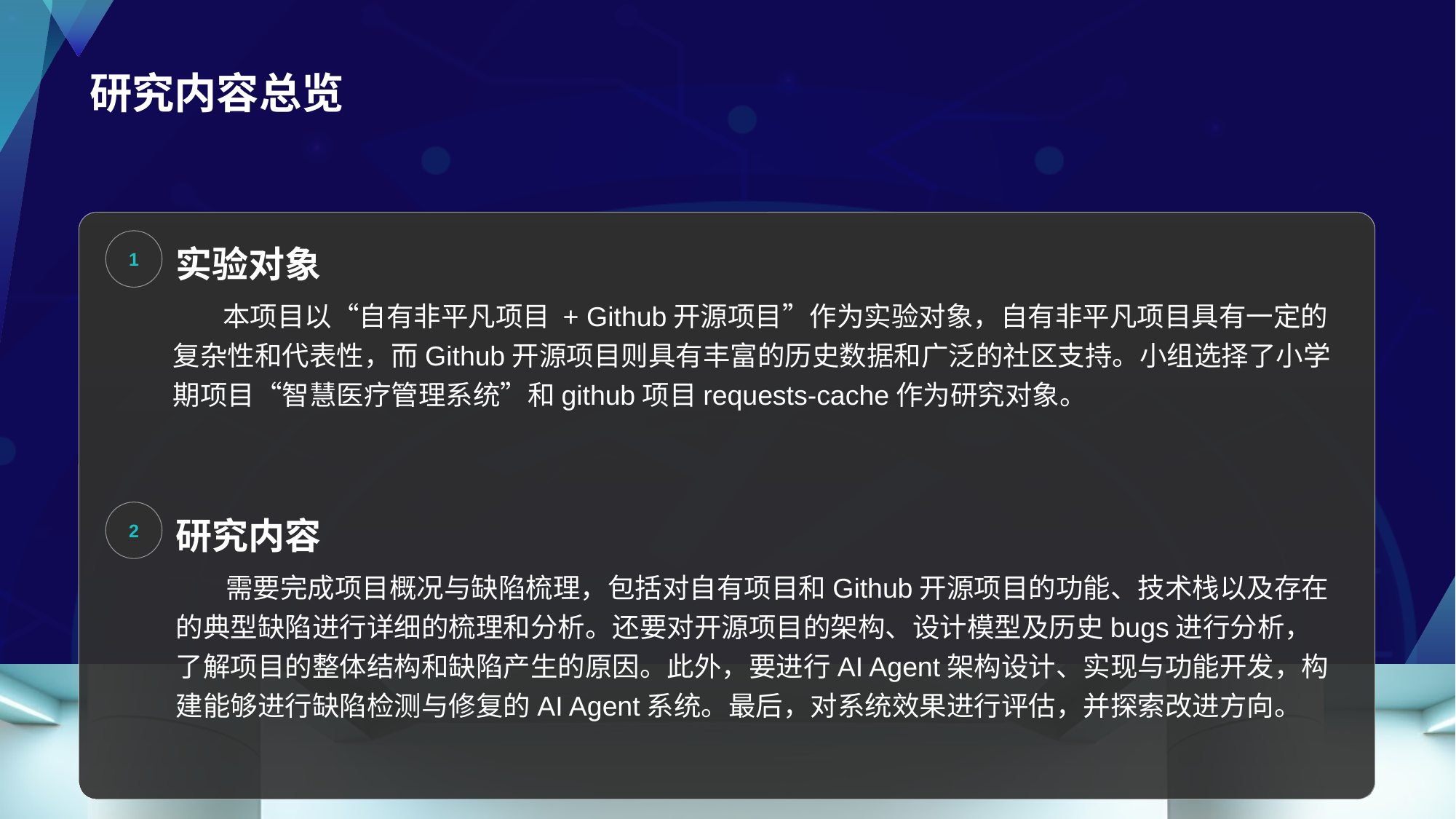

# 研究内容总览

1
实验对象
       本项目以“自有非平凡项目 + Github开源项目”作为实验对象，自有非平凡项目具有一定的复杂性和代表性，而Github开源项目则具有丰富的历史数据和广泛的社区支持。小组选择了小学期项目“智慧医疗管理系统”和github项目requests-cache作为研究对象。
2
研究内容
       需要完成项目概况与缺陷梳理，包括对自有项目和Github开源项目的功能、技术栈以及存在的典型缺陷进行详细的梳理和分析。还要对开源项目的架构、设计模型及历史bugs进行分析，了解项目的整体结构和缺陷产生的原因。此外，要进行AI Agent架构设计、实现与功能开发，构建能够进行缺陷检测与修复的AI Agent系统。最后，对系统效果进行评估，并探索改进方向。